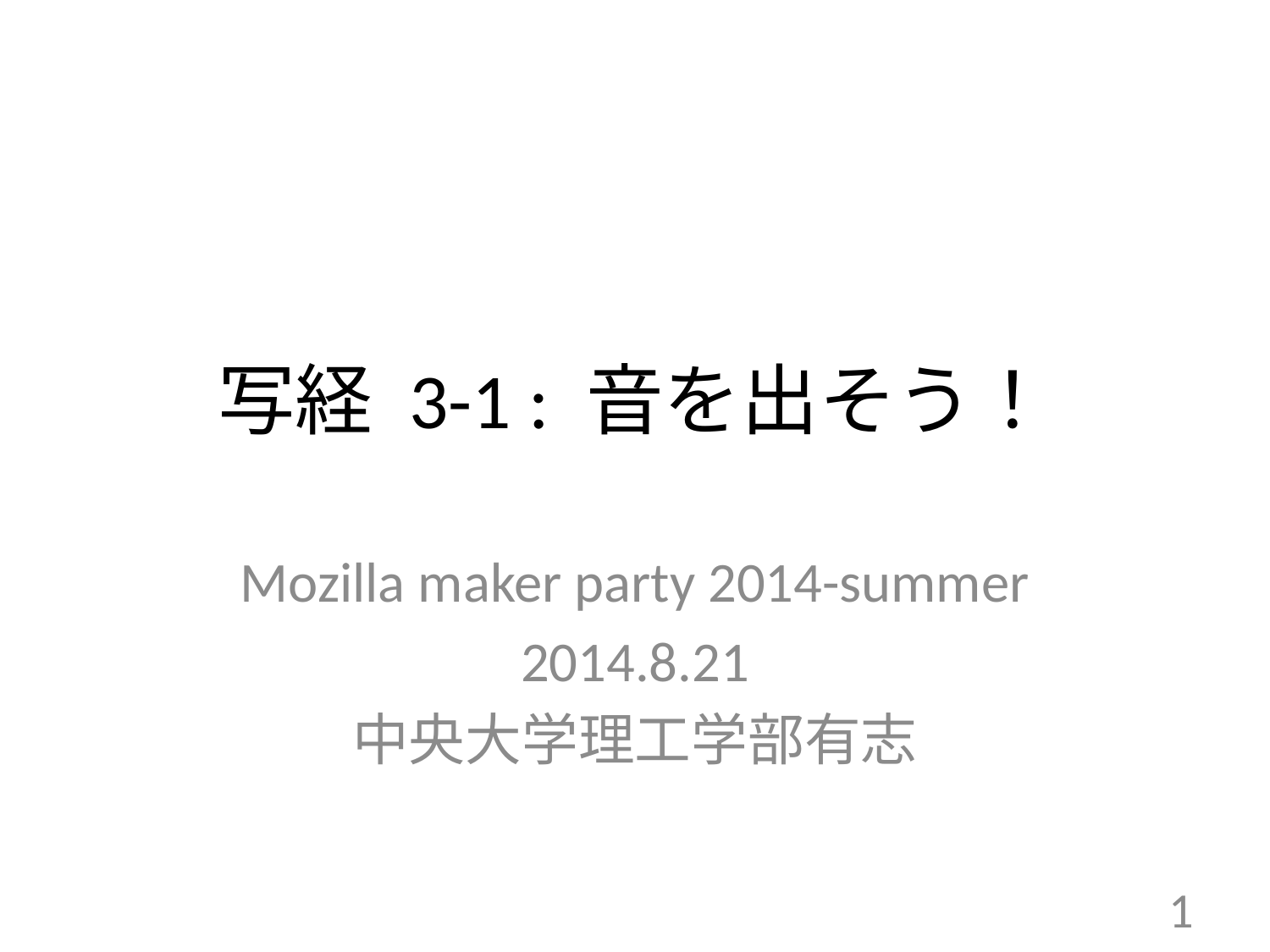

# 写経 3-1 : 音を出そう！
Mozilla maker party 2014-summer
2014.8.21
中央大学理工学部有志

1